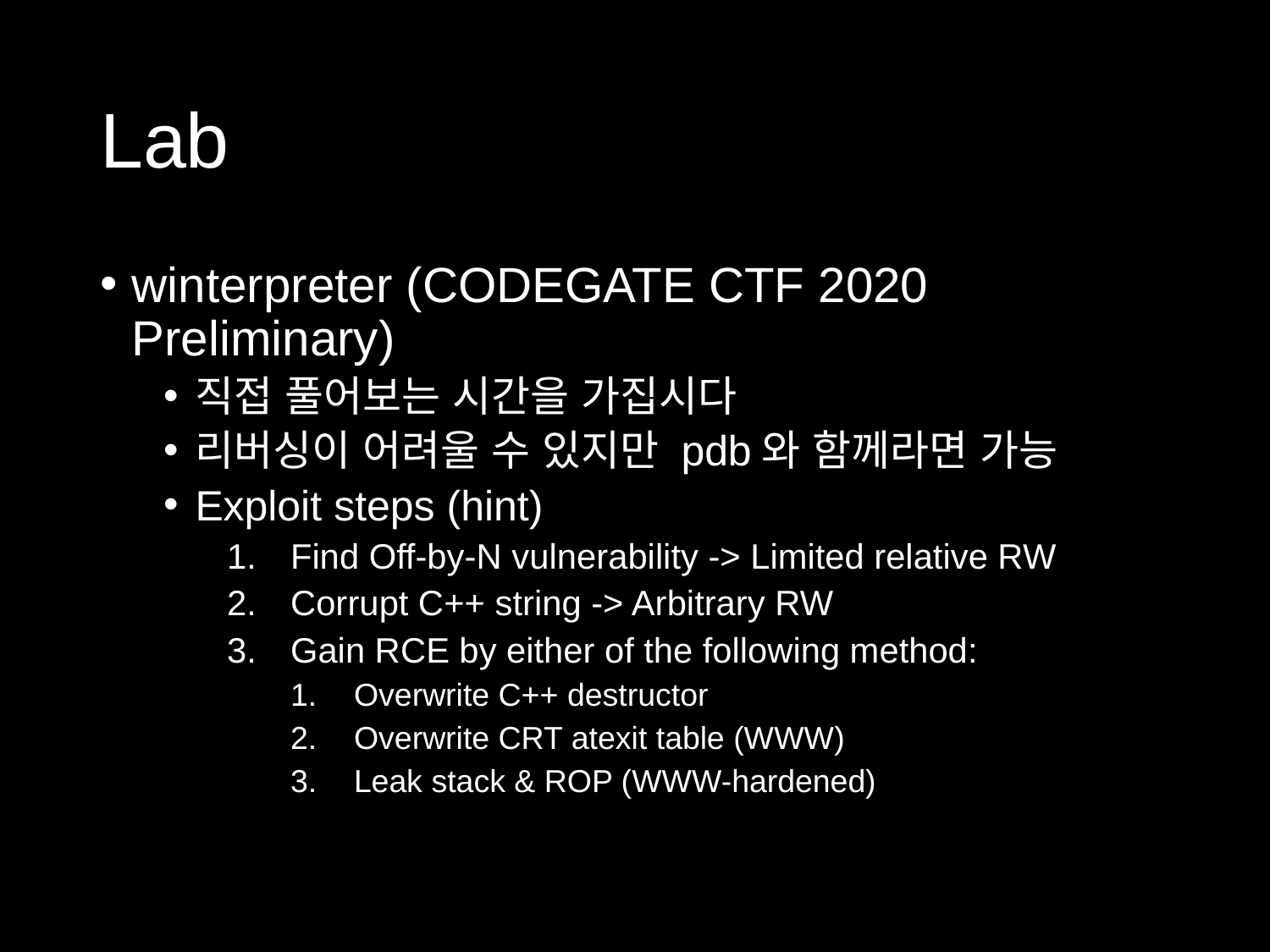

# Lab
winterpreter (CODEGATE CTF 2020 Preliminary)
직접 풀어보는 시간을 가집시다
리버싱이 어려울 수 있지만 pdb와 함께라면 가능
Exploit steps (hint)
Find Off-by-N vulnerability -> Limited relative RW
Corrupt C++ string -> Arbitrary RW
Gain RCE by either of the following method:
Overwrite C++ destructor
Overwrite CRT atexit table (WWW)
Leak stack & ROP (WWW-hardened)